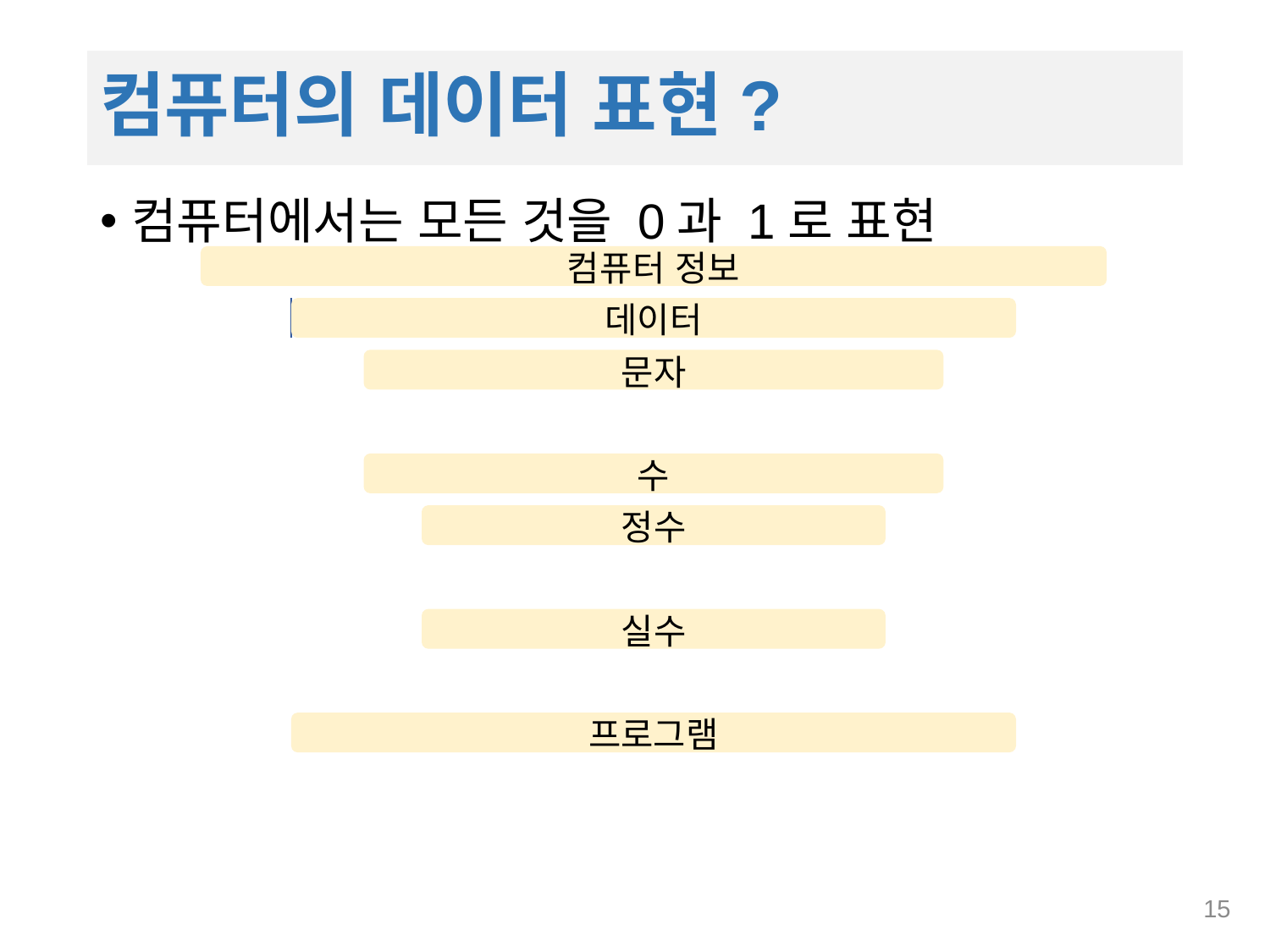

# 컴퓨터의 데이터 표현?
컴퓨터에서는 모든 것을 0과 1로 표현
컴퓨터 정보
문자
수
정수
실수
프로그램
데이터
15